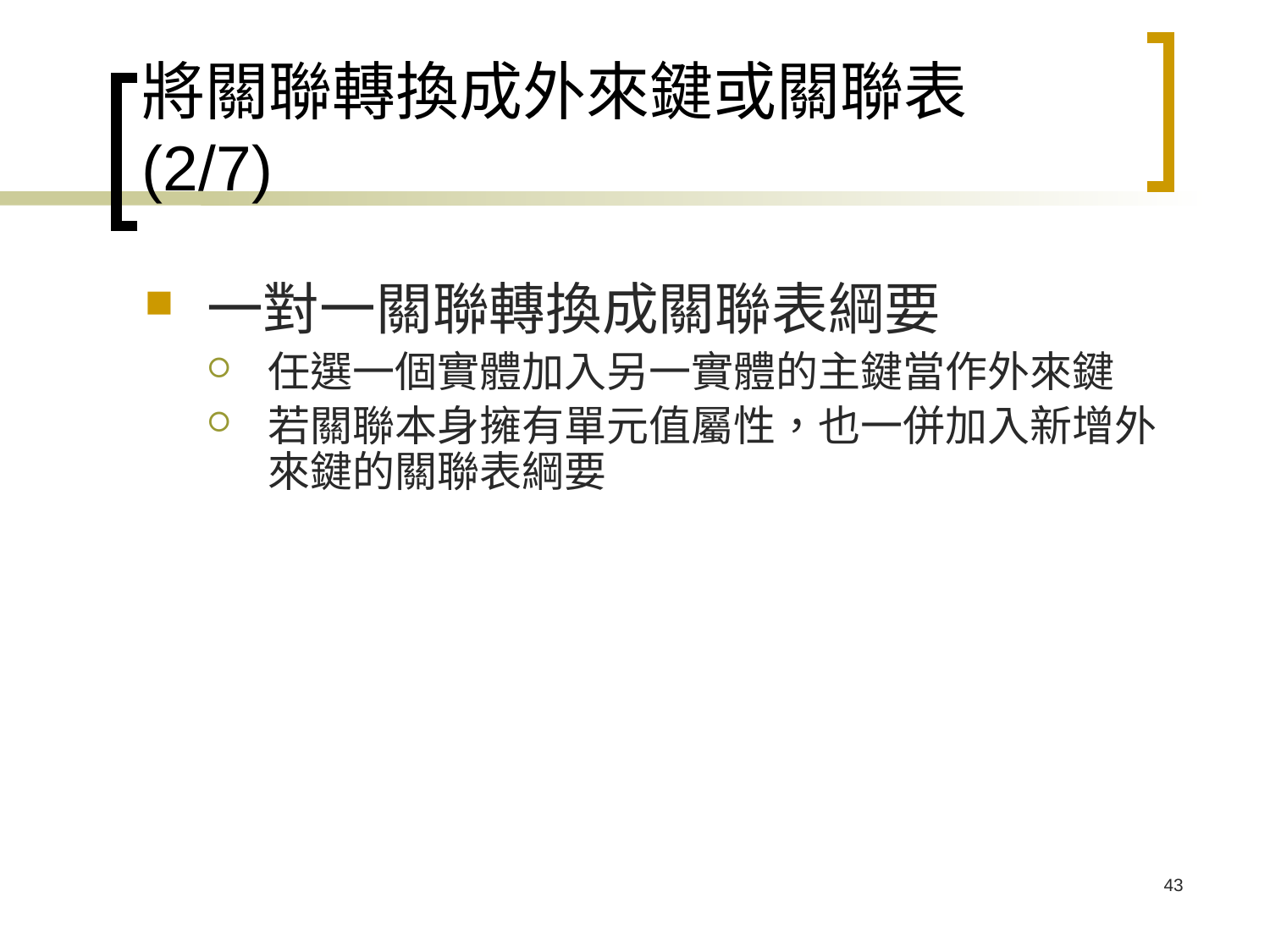

# 將關聯轉換成外來鍵或關聯表 (2/7)
一對一關聯轉換成關聯表綱要
任選一個實體加入另一實體的主鍵當作外來鍵
若關聯本身擁有單元值屬性，也一併加入新增外來鍵的關聯表綱要
43